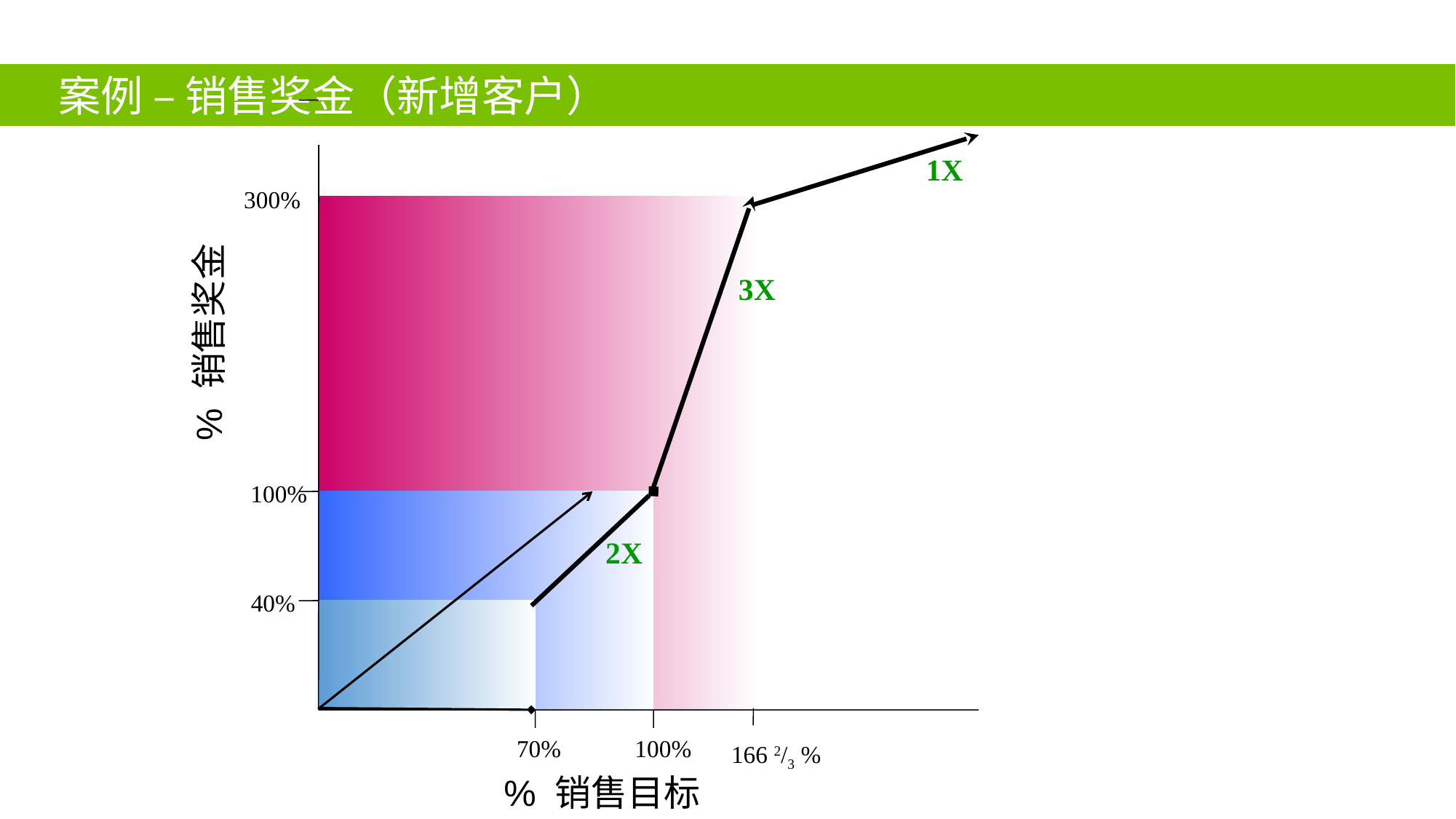

案例 – 销售奖金（新增客户）

1X
300%

3X
% 销售奖金
100%

2X
40%

70%
100%
166 2/3 %
% 销售目标